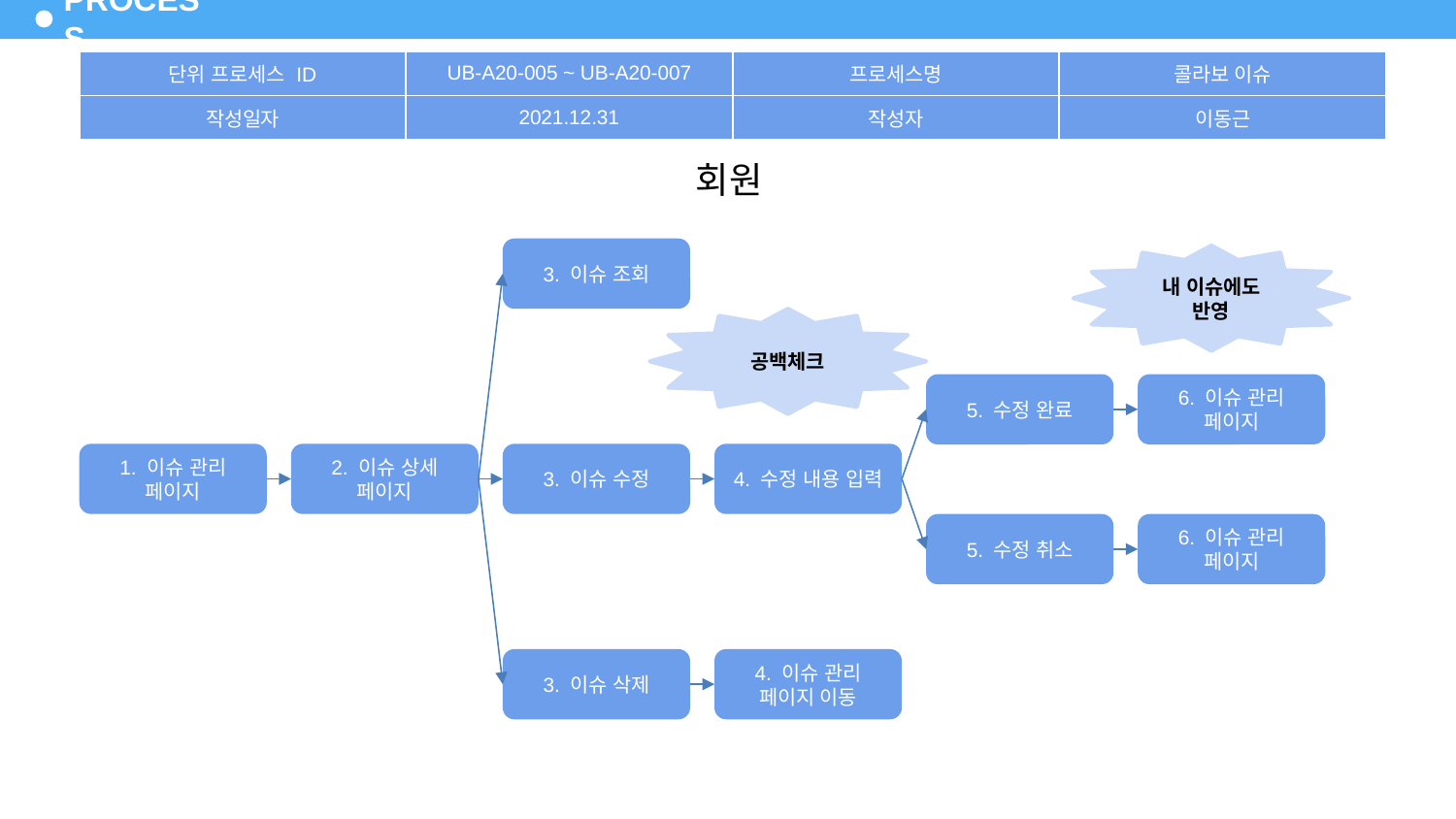

# PROCESS
| 단위 프로세스 ID | UB-A20-005 ~ UB-A20-007 | 프로세스명 | 콜라보 이슈 |
| --- | --- | --- | --- |
| 작성일자 | 2021.12.31 | 작성자 | 이동근 |
회원
3. 이슈 조회
내 이슈에도 반영
공백체크
5. 수정 완료
6. 이슈 관리 페이지
1. 이슈 관리 페이지
2. 이슈 상세 페이지
3. 이슈 수정
4. 수정 내용 입력
5. 수정 취소
6. 이슈 관리 페이지
3. 이슈 삭제
4. 이슈 관리 페이지 이동